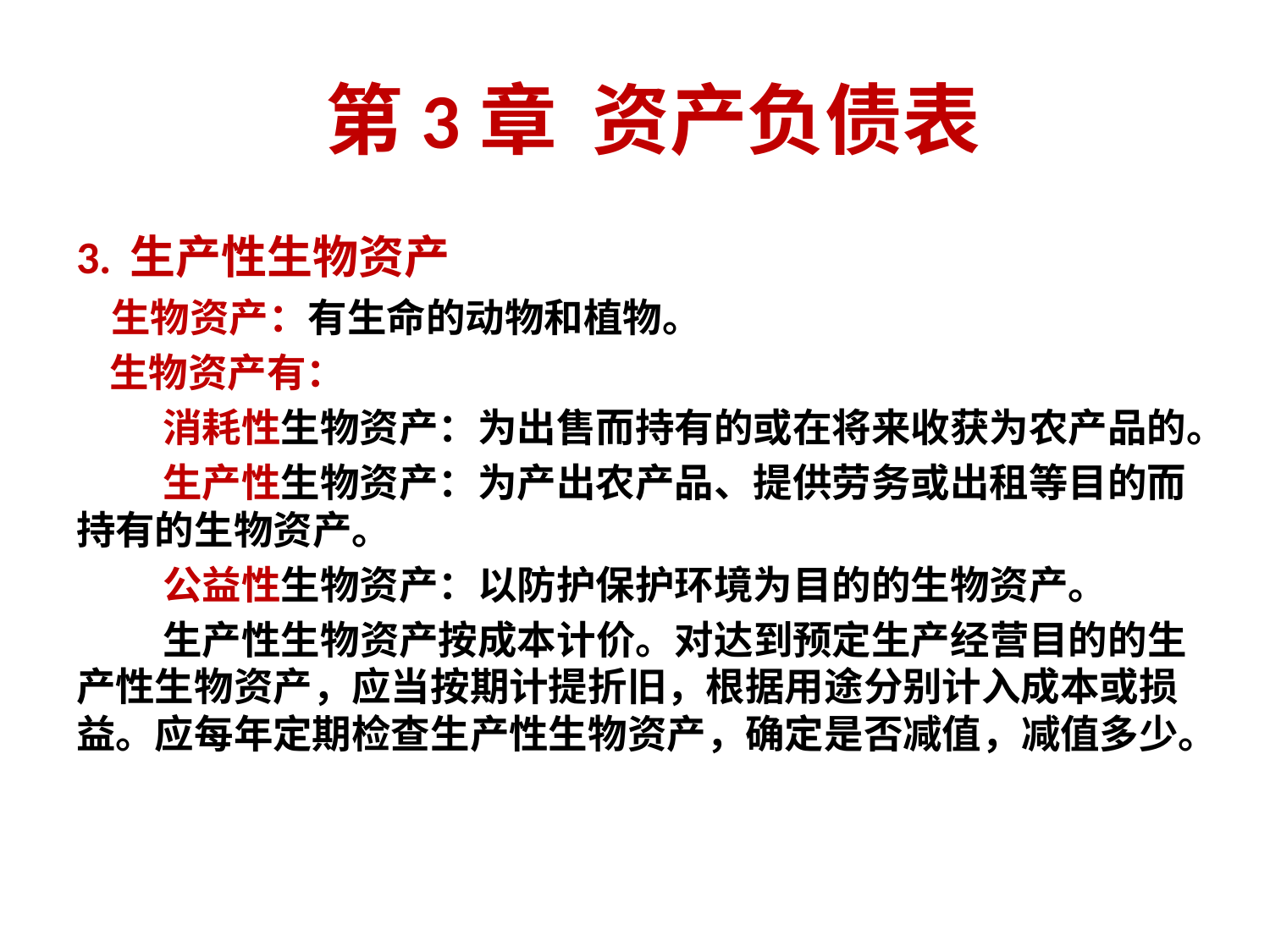

# 第3章  资产负债表
3. 生产性生物资产
   生物资产：有生命的动物和植物。
   生物资产有：
         消耗性生物资产：为出售而持有的或在将来收获为农产品的。
         生产性生物资产：为产出农产品、提供劳务或出租等目的而持有的生物资产。
         公益性生物资产：以防护保护环境为目的的生物资产。
         生产性生物资产按成本计价。对达到预定生产经营目的的生产性生物资产，应当按期计提折旧，根据用途分别计入成本或损益。应每年定期检查生产性生物资产，确定是否减值，减值多少。